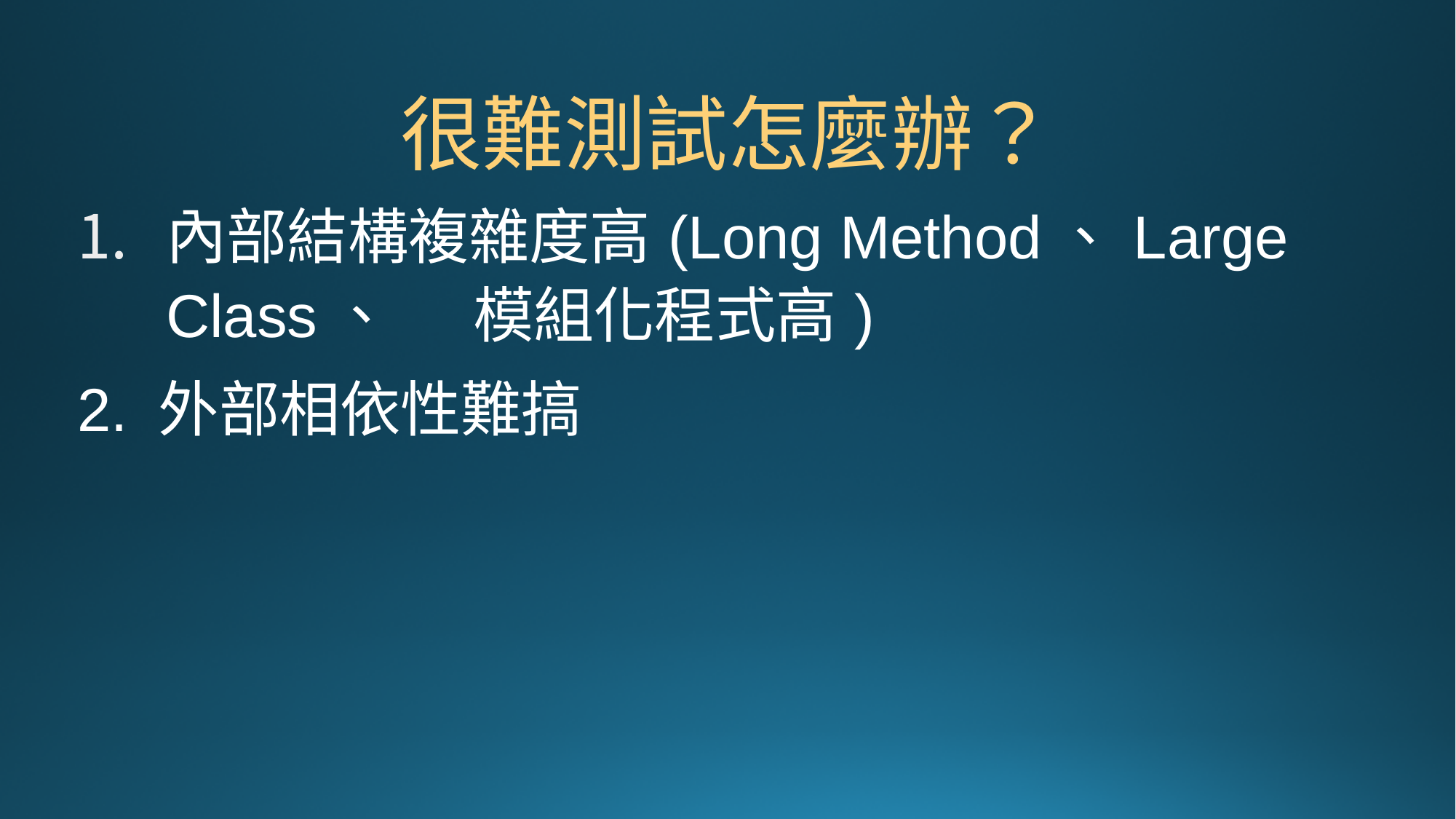

# 很難測試怎麼辦？
內部結構複雜度高(Long Method、Large Class、      模組化程式高)
2. 外部相依性難搞